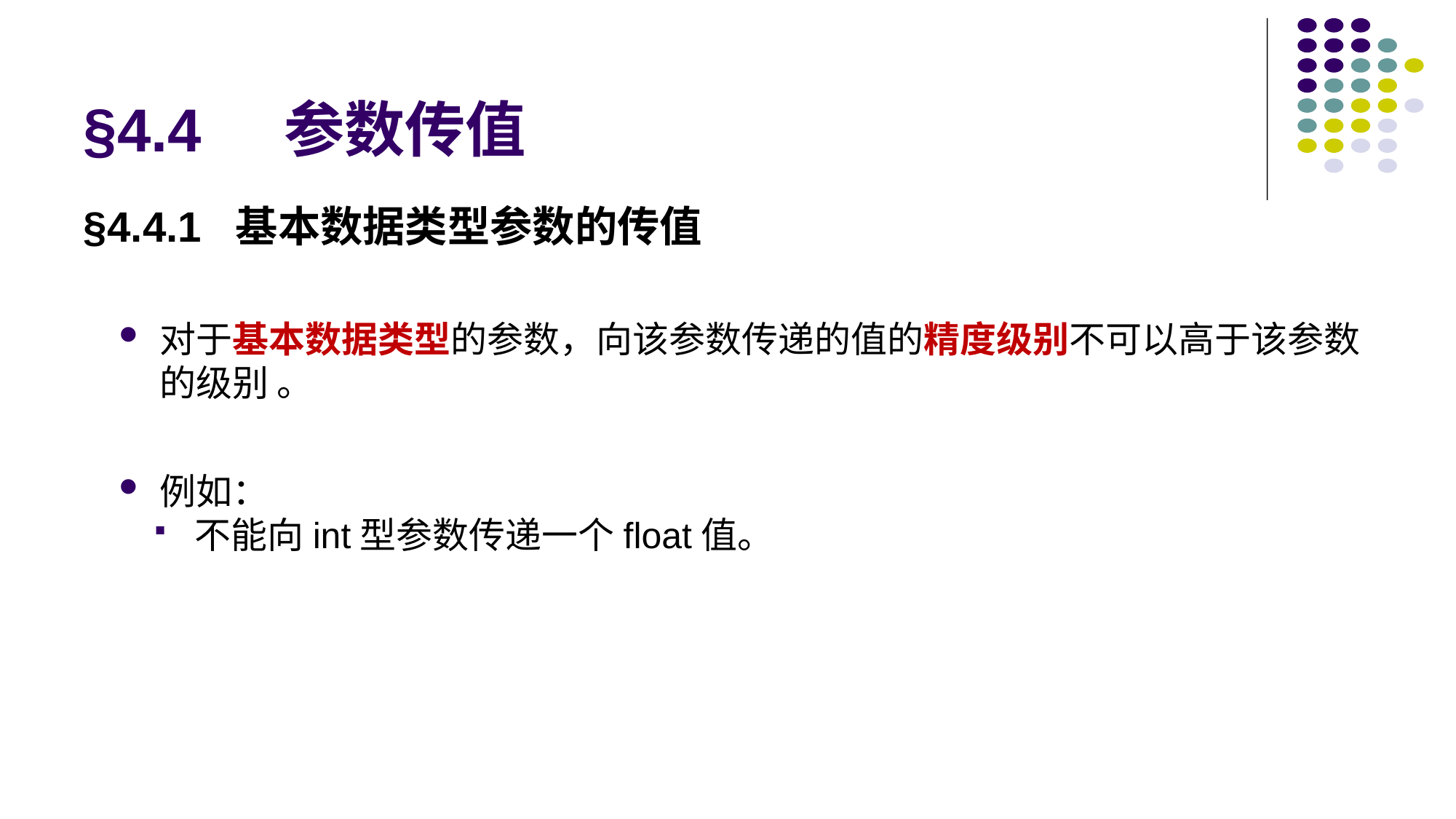

# §4.4    参数传值
§4.4.1  基本数据类型参数的传值

对于基本数据类型的参数，向该参数传递的值的精度级别不可以高于该参数的级别 。

例如：
不能向int型参数传递一个float值。

49